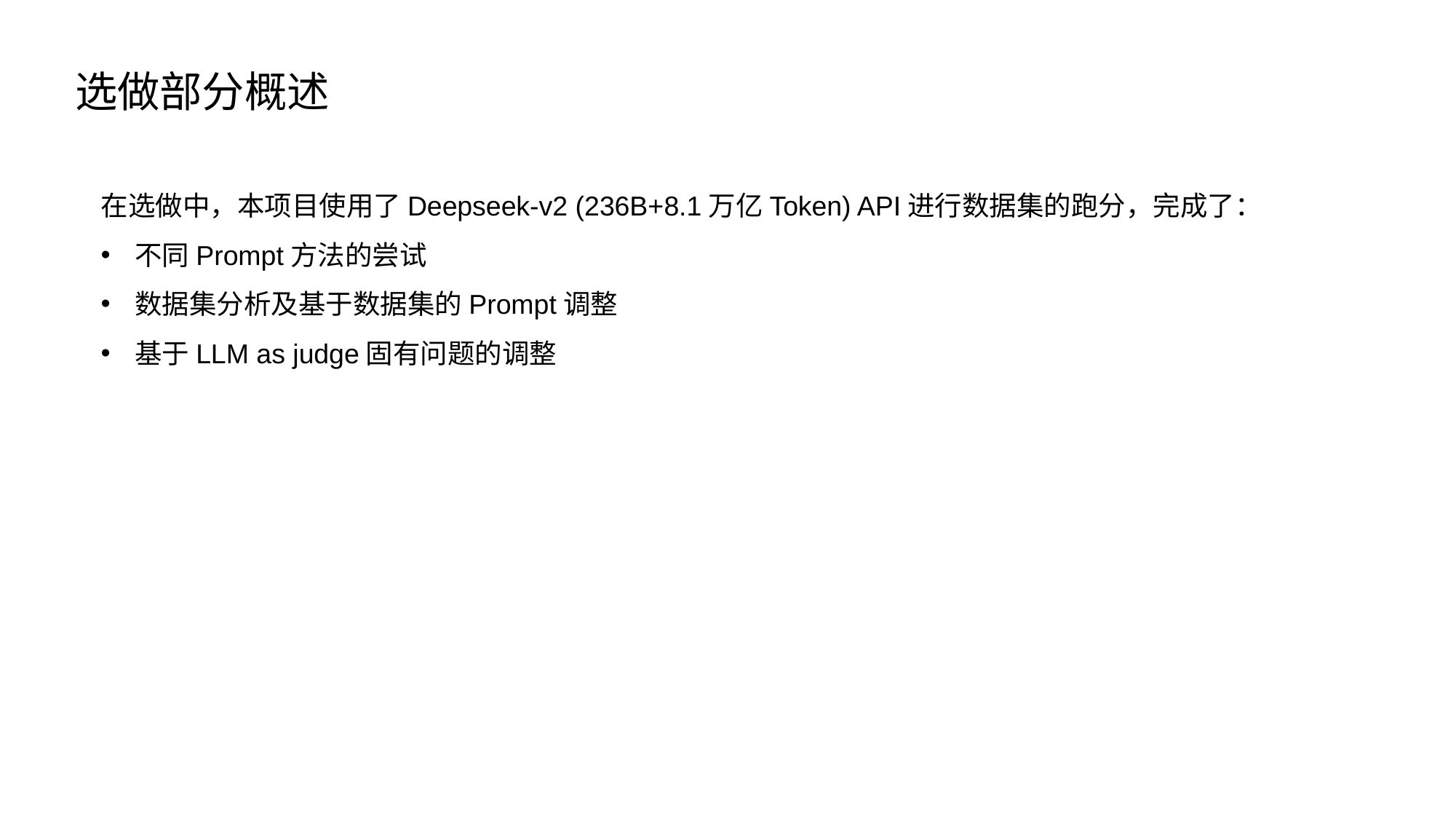

选做部分概述
在选做中，本项目使用了Deepseek-v2 (236B+8.1万亿Token) API进行数据集的跑分，完成了：
不同Prompt方法的尝试
数据集分析及基于数据集的Prompt调整
基于LLM as judge固有问题的调整